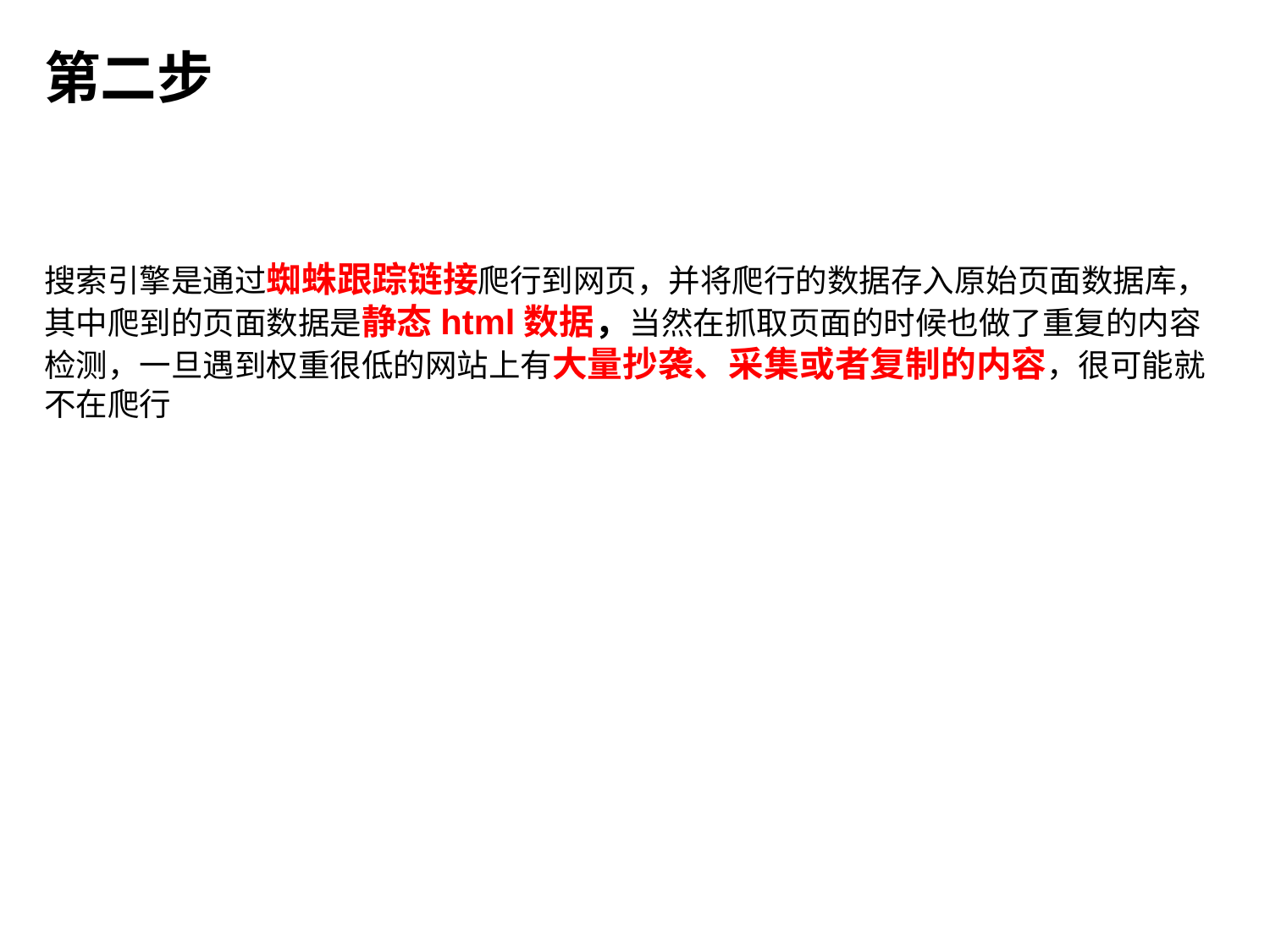

第二步
搜索引擎是通过蜘蛛跟踪链接爬行到网页，并将爬行的数据存入原始页面数据库，其中爬到的页面数据是静态html数据，当然在抓取页面的时候也做了重复的内容检测，一旦遇到权重很低的网站上有大量抄袭、采集或者复制的内容，很可能就不在爬行

点击添加文本
点击添加文本
点击添加文本
点击添加文本